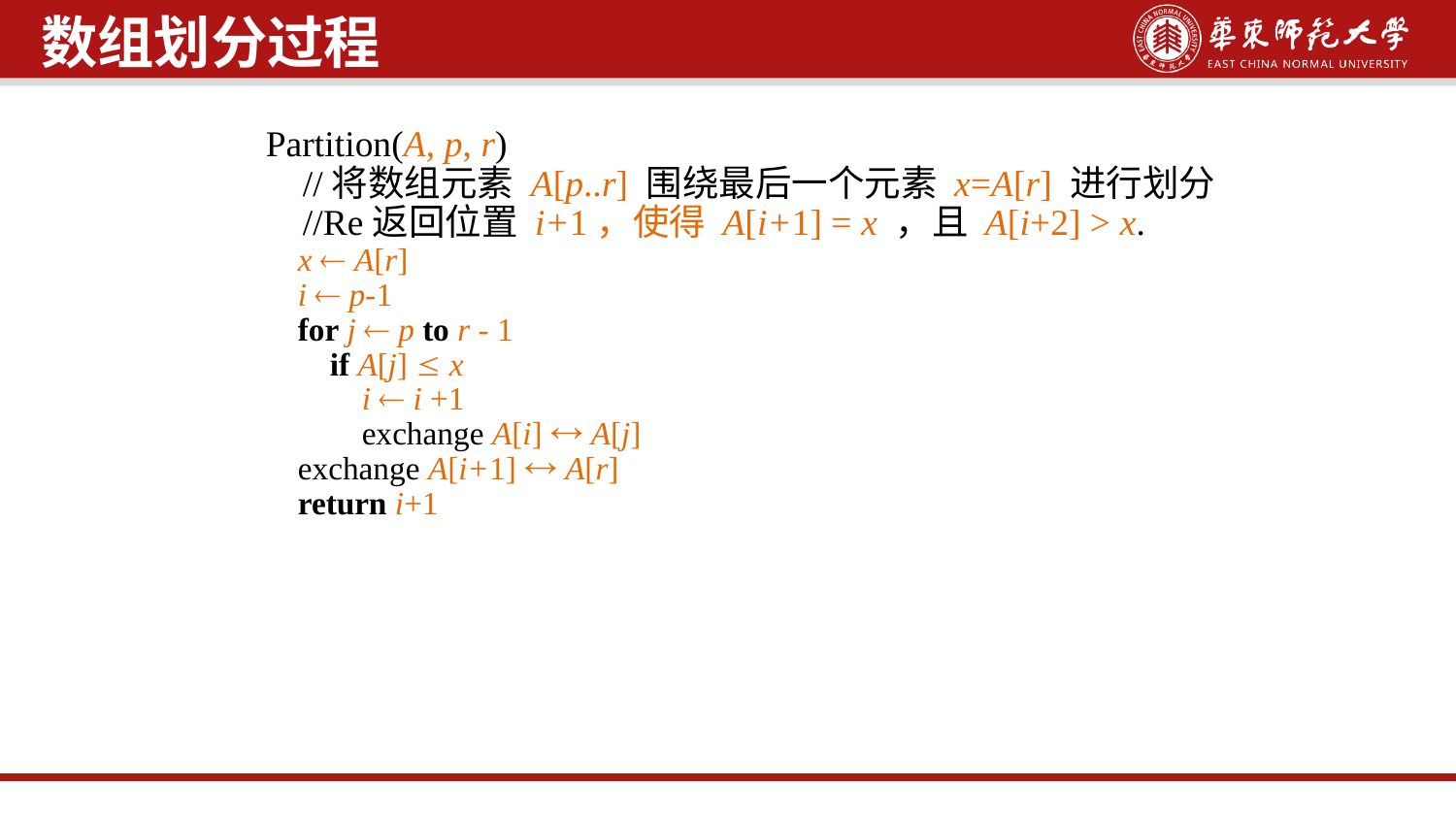

数组划分过程
Partition(A, p, r)
    //将数组元素 A[p..r] 围绕最后一个元素 x=A[r] 进行划分
    //Re返回位置 i+1，使得 A[i+1] = x ，且 A[i+2] > x.
    x ← A[r]
    i ← p-1
    for j ← p to r - 1
        if A[j] ≤ x
            i ← i +1
            exchange A[i] ↔ A[j]
    exchange A[i+1] ↔ A[r]
    return i+1